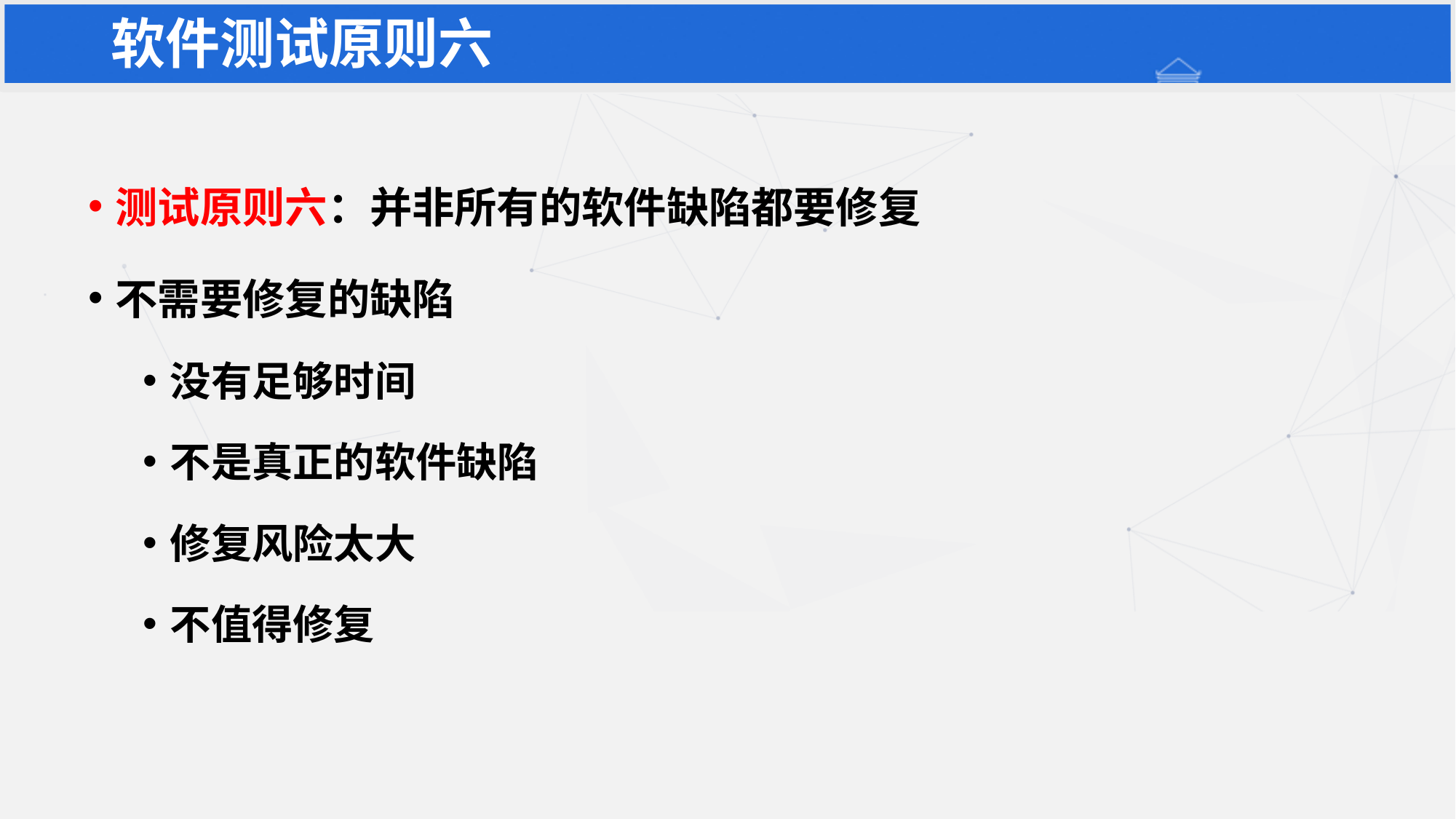

# 软件测试原则六
测试原则六：并非所有的软件缺陷都要修复
不需要修复的缺陷
没有足够时间
不是真正的软件缺陷
修复风险太大
不值得修复